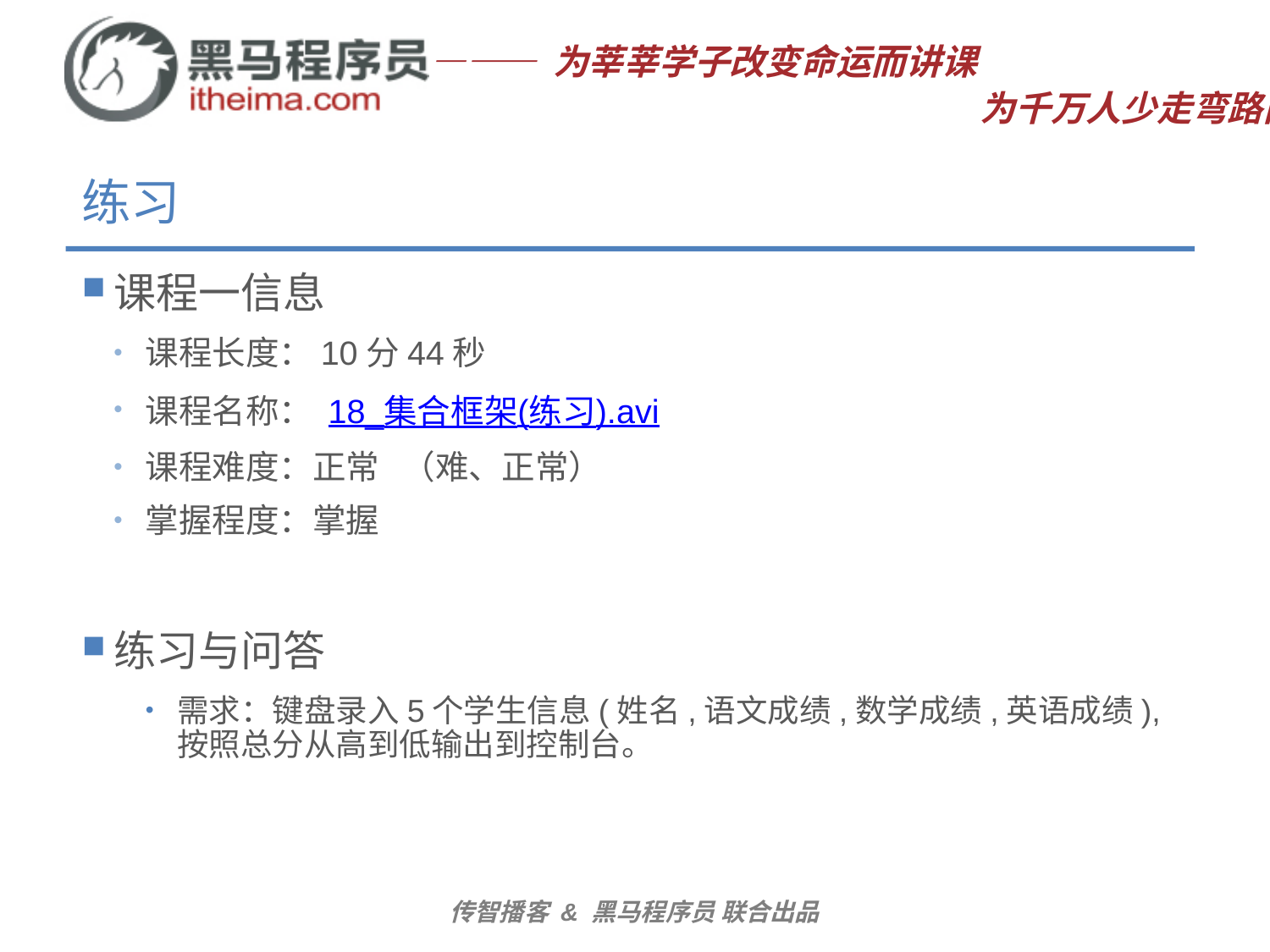

# 练习
课程一信息
课程长度：10分44秒
课程名称： 18_集合框架(练习).avi
课程难度：正常   （难、正常）
掌握程度：掌握

练习与问答
需求：键盘录入5个学生信息(姓名,语文成绩,数学成绩,英语成绩),按照总分从高到低输出到控制台。